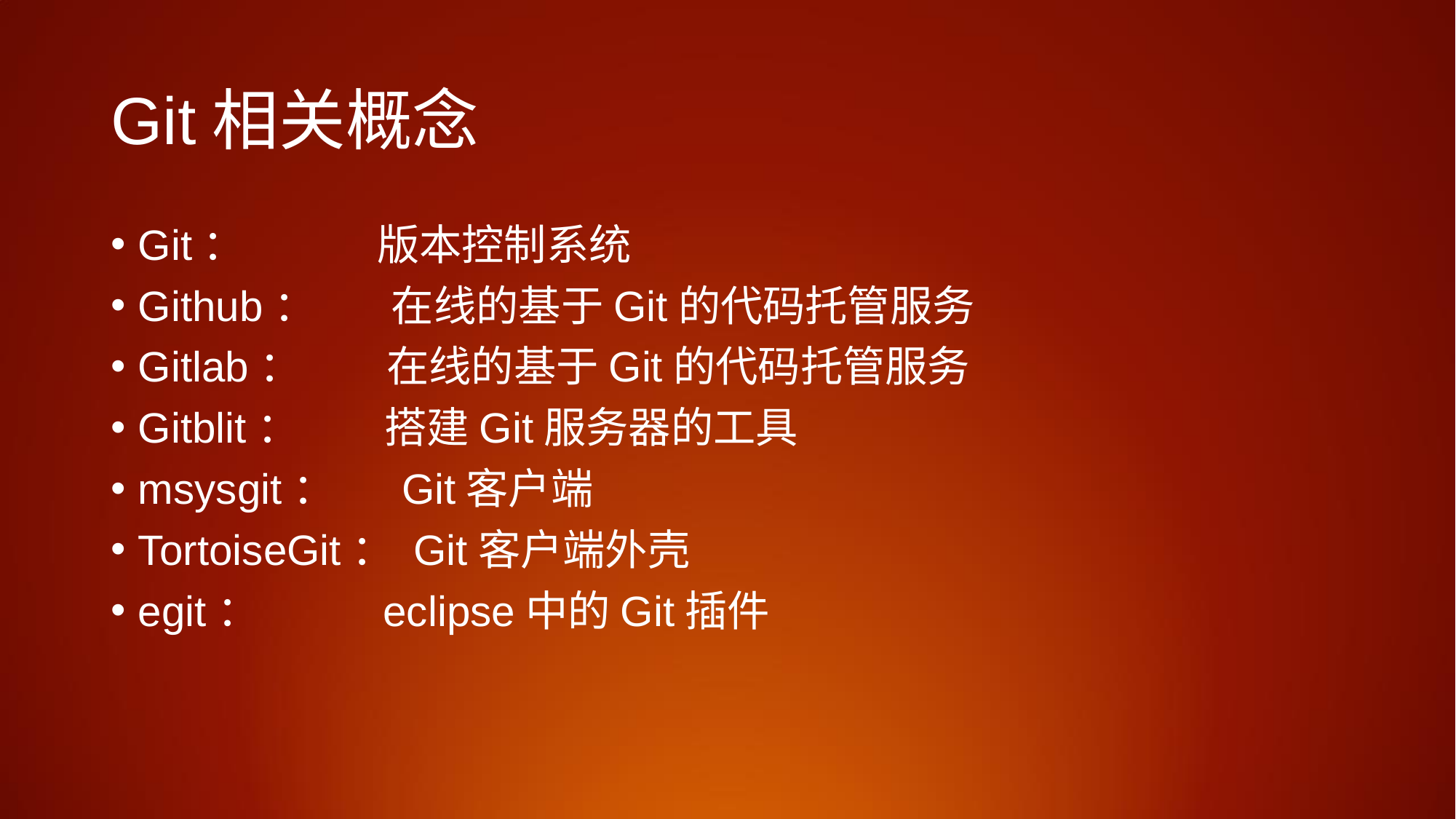

# Git相关概念
Git：              版本控制系统
Github：        在线的基于Git的代码托管服务
Gitlab：         在线的基于Git的代码托管服务
Gitblit：         搭建Git服务器的工具
msysgit：      Git客户端
TortoiseGit： Git客户端外壳
egit：            eclipse中的Git插件